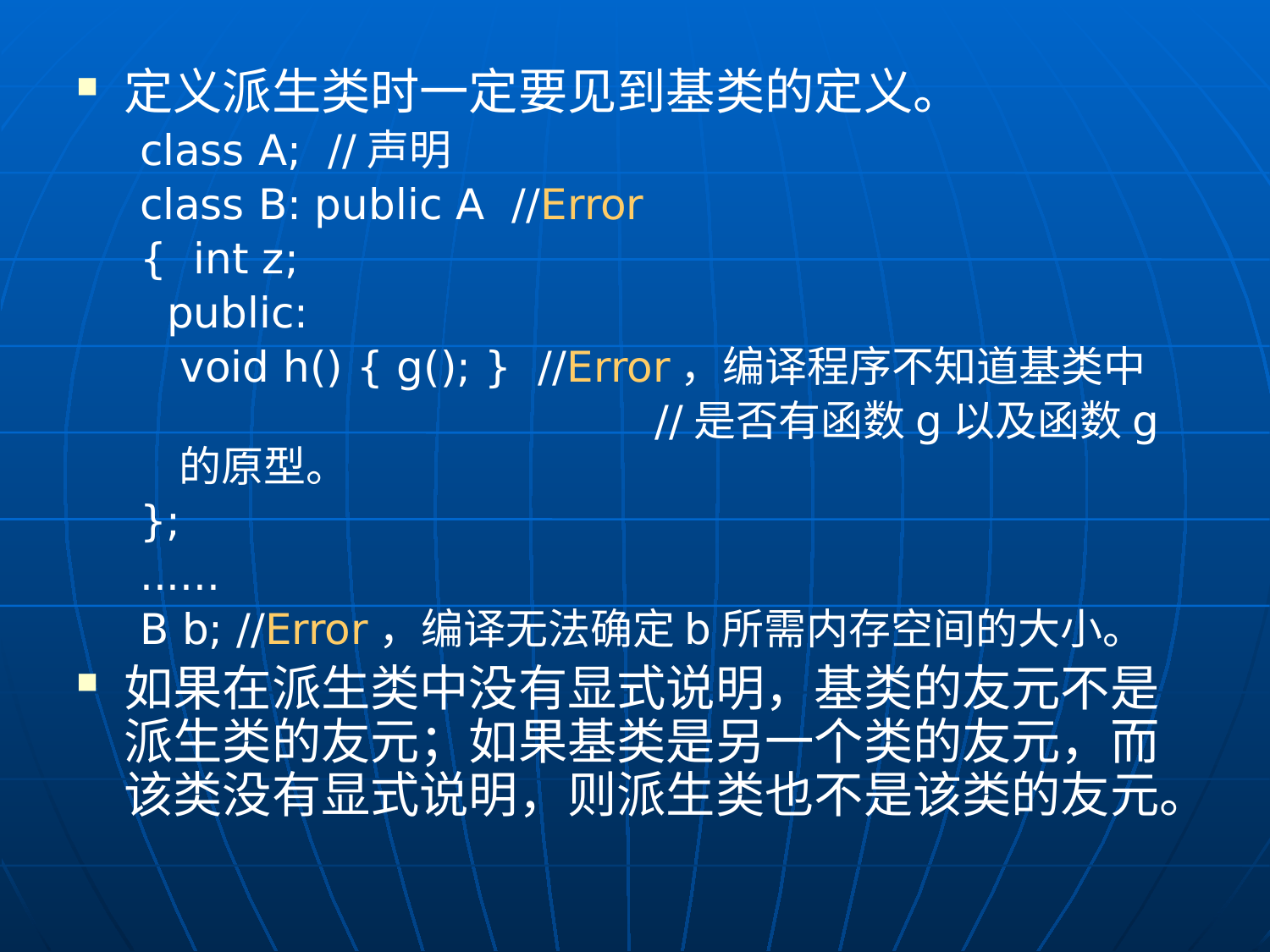

定义派生类时一定要见到基类的定义。
class A;  //声明
class B: public A  //Error
{  int z;
  public:
   void h() { g(); }  //Error，编译程序不知道基类中
				       //是否有函数g以及函数g的原型。
};
......
B b; //Error，编译无法确定b所需内存空间的大小。
如果在派生类中没有显式说明，基类的友元不是派生类的友元；如果基类是另一个类的友元，而该类没有显式说明，则派生类也不是该类的友元。